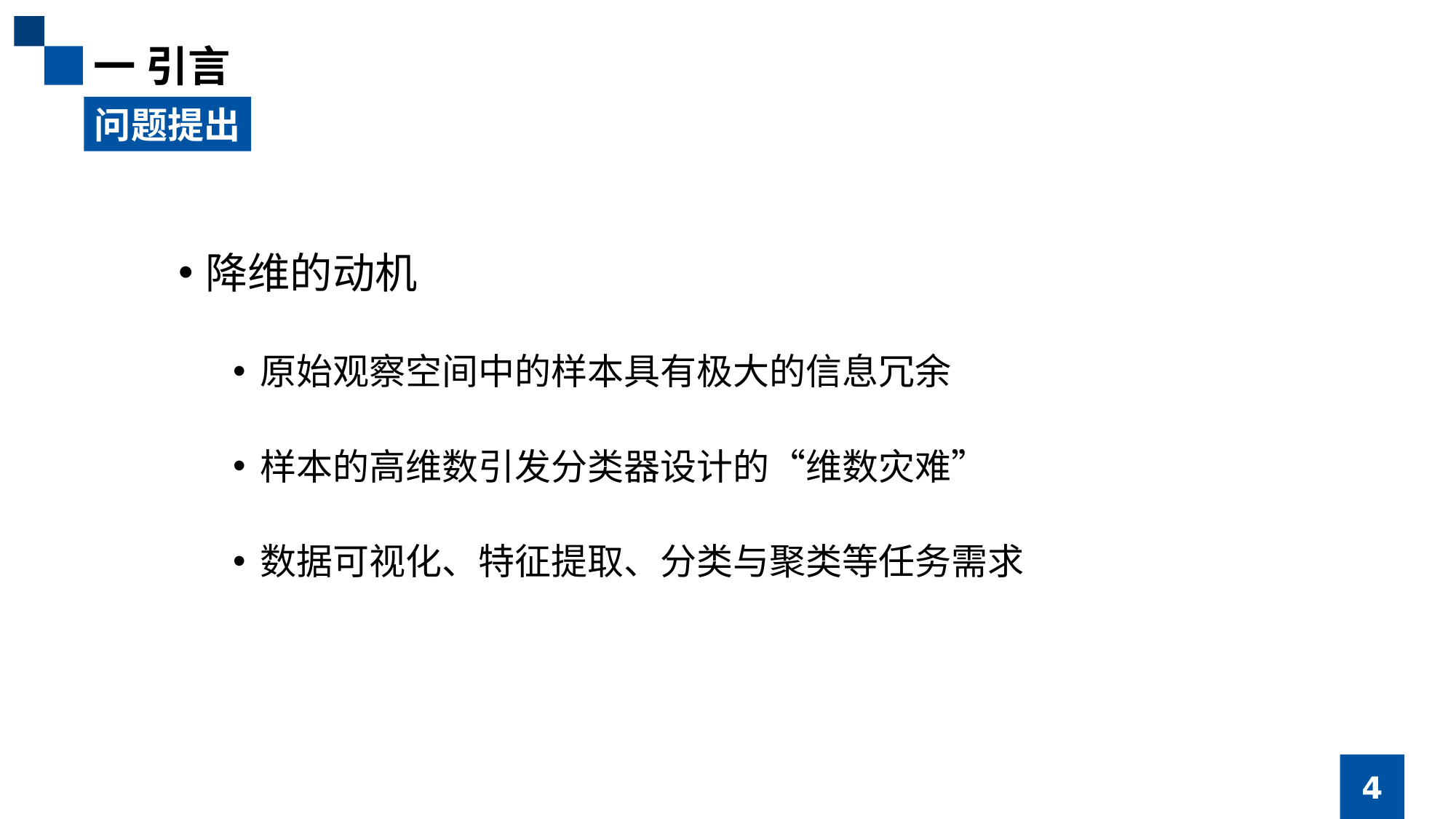

一 引言
问题提出
降维的动机
原始观察空间中的样本具有极大的信息冗余
样本的高维数引发分类器设计的“维数灾难”
数据可视化、特征提取、分类与聚类等任务需求
4